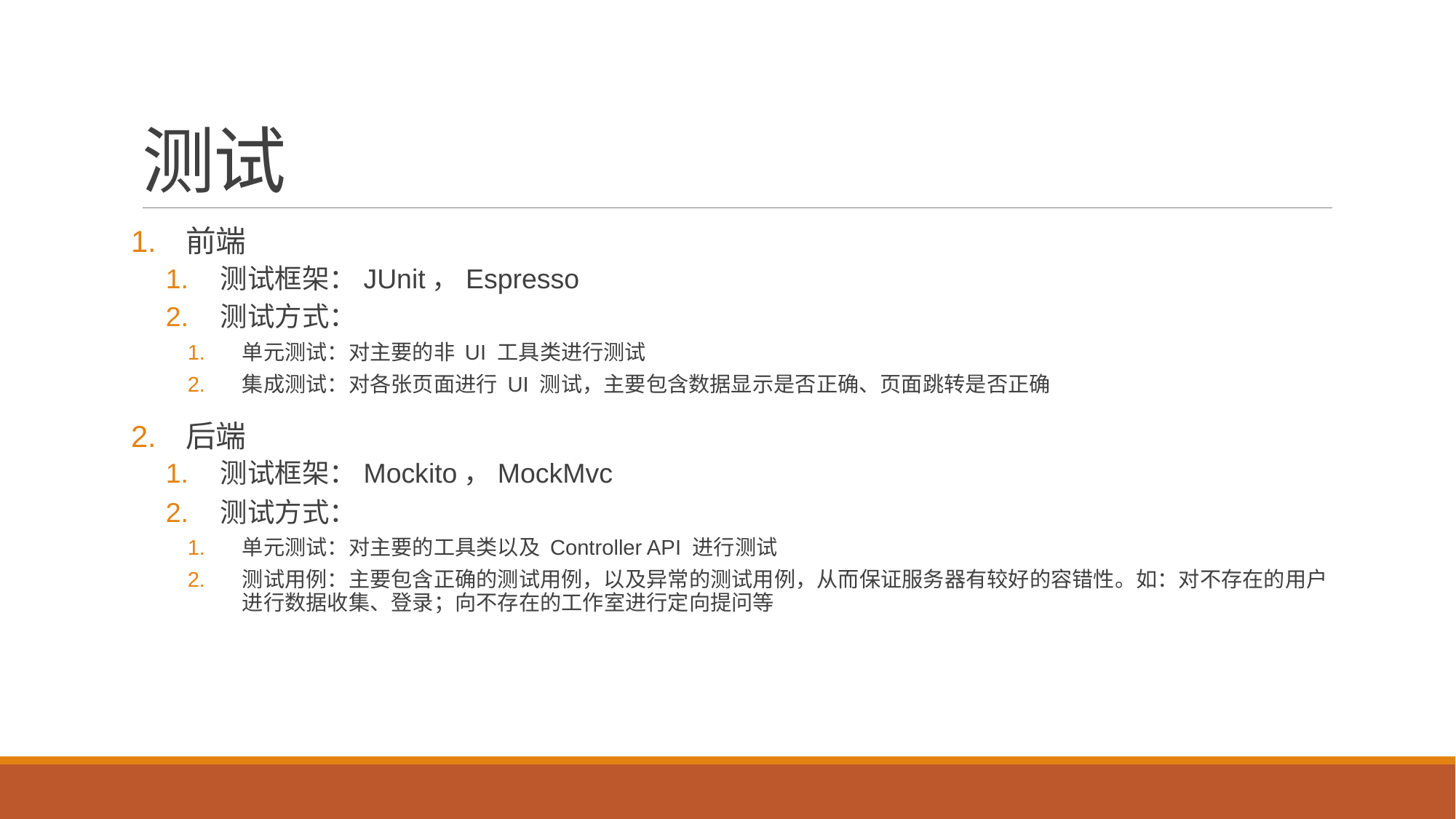

# 测试
前端
测试框架：JUnit，Espresso
测试方式：
单元测试：对主要的非 UI 工具类进行测试
集成测试：对各张页面进行 UI 测试，主要包含数据显示是否正确、页面跳转是否正确
后端
测试框架：Mockito，MockMvc
测试方式：
单元测试：对主要的工具类以及 Controller API 进行测试
测试用例：主要包含正确的测试用例，以及异常的测试用例，从而保证服务器有较好的容错性。如：对不存在的用户进行数据收集、登录；向不存在的工作室进行定向提问等